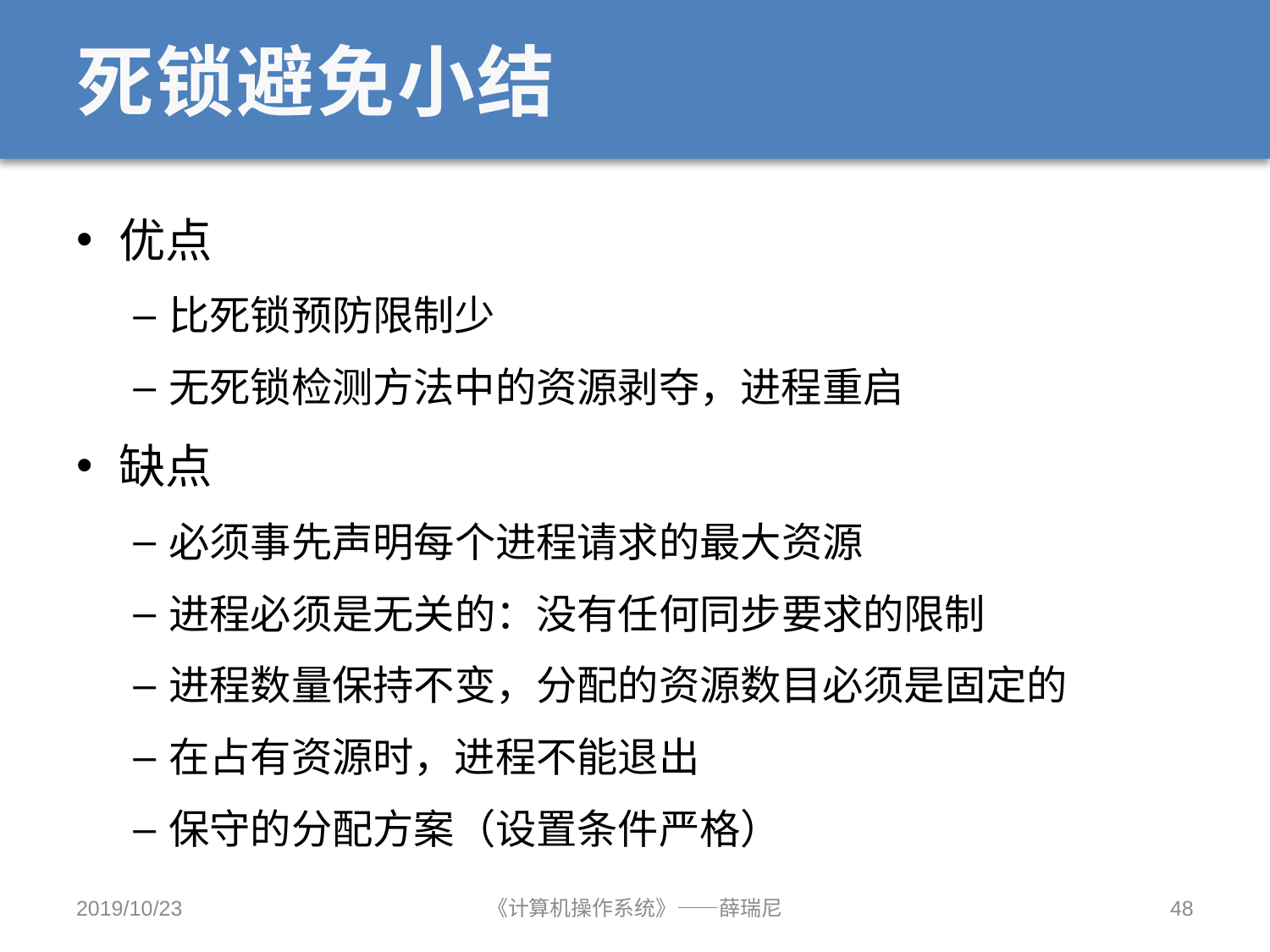

# 死锁避免小结
优点
比死锁预防限制少
无死锁检测方法中的资源剥夺，进程重启
缺点
必须事先声明每个进程请求的最大资源
进程必须是无关的：没有任何同步要求的限制
进程数量保持不变，分配的资源数目必须是固定的
在占有资源时，进程不能退出
保守的分配方案（设置条件严格）
2019/10/23
《计算机操作系统》——薛瑞尼
48